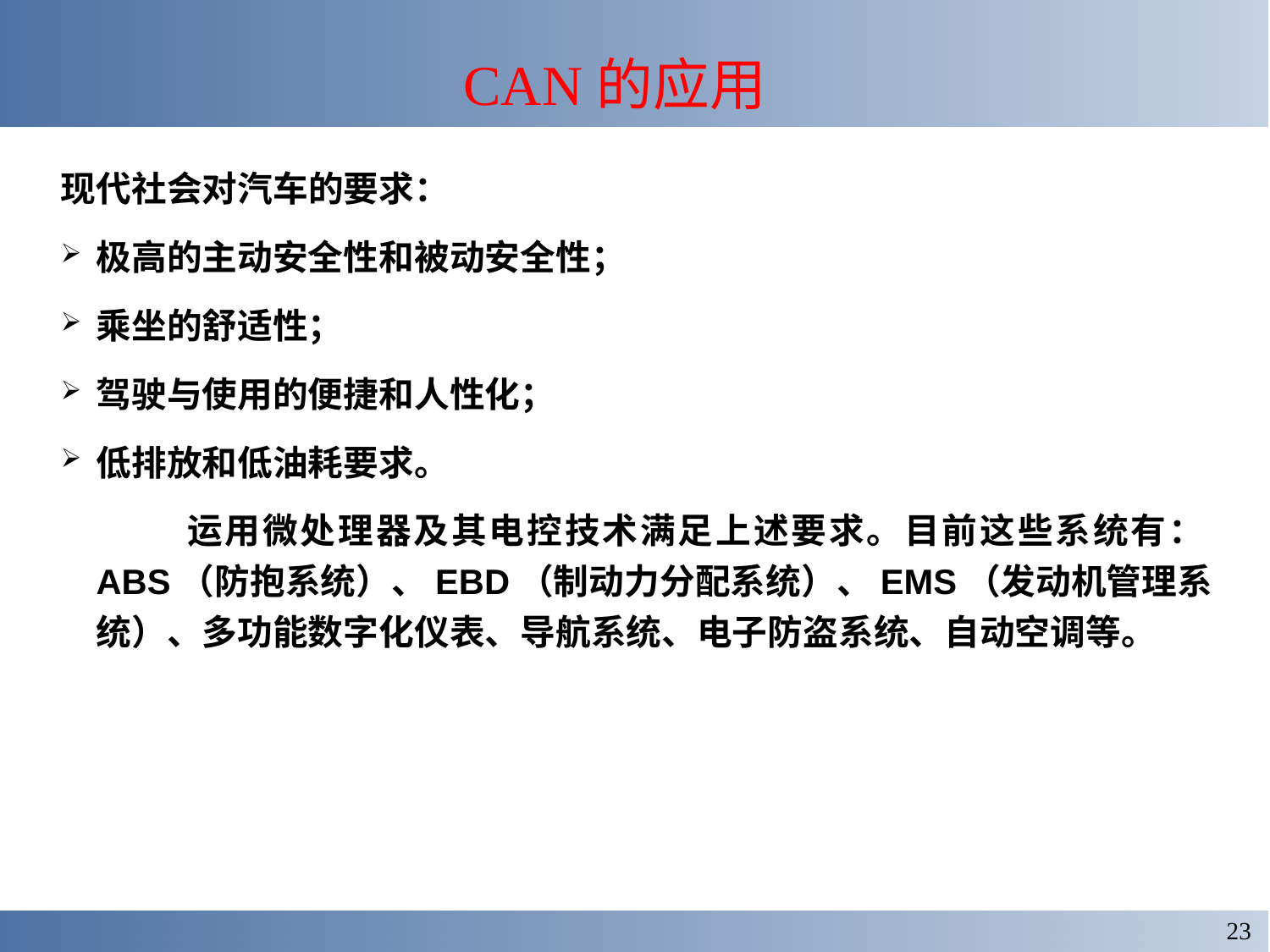

CAN的应用
现代社会对汽车的要求：
极高的主动安全性和被动安全性；
乘坐的舒适性；
驾驶与使用的便捷和人性化；
低排放和低油耗要求。
           运用微处理器及其电控技术满足上述要求。目前这些系统有：ABS（防抱系统）、EBD（制动力分配系统）、EMS（发动机管理系统）、多功能数字化仪表、导航系统、电子防盗系统、自动空调等。